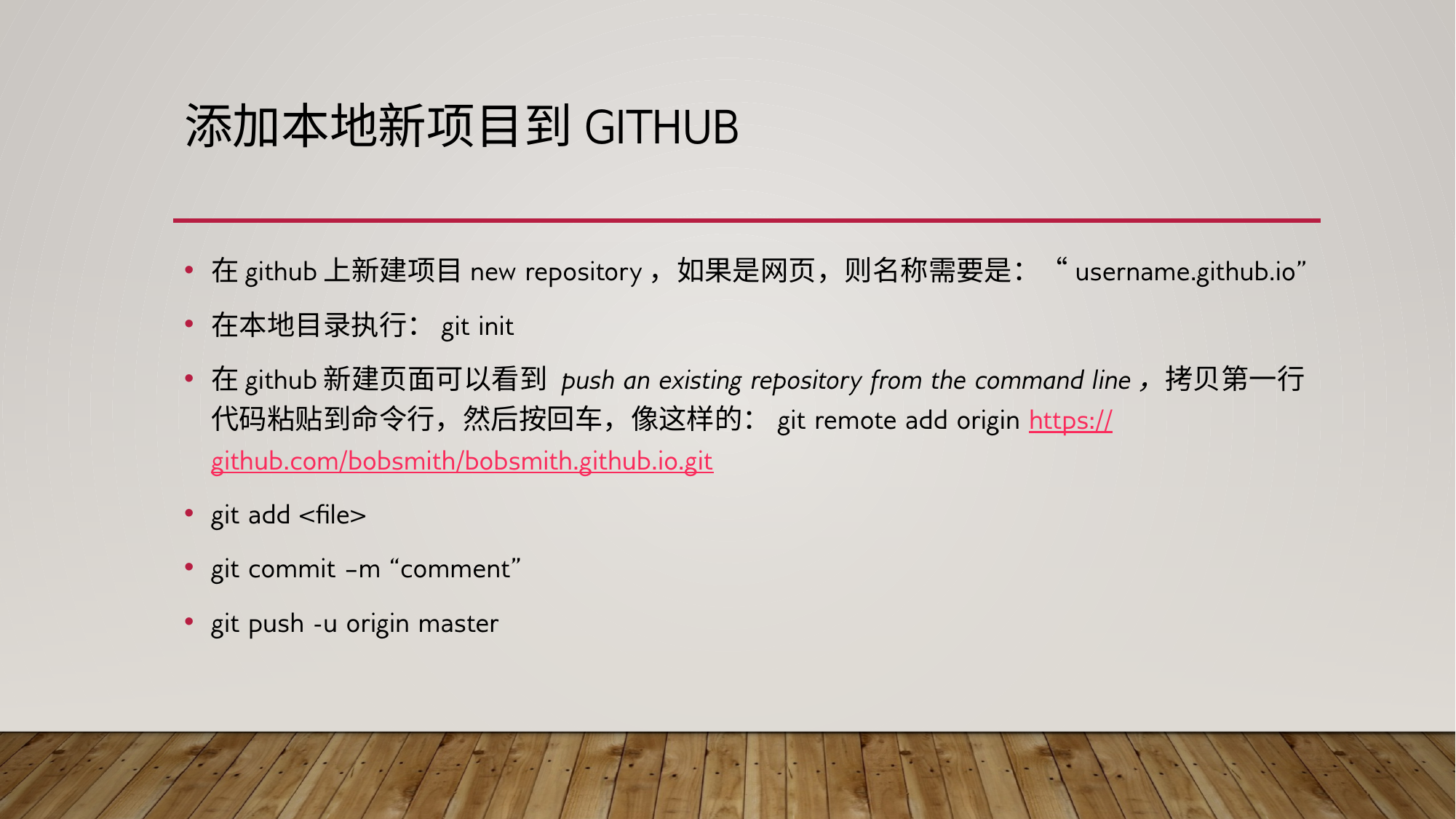

# 添加本地新项目到github
在github上新建项目new repository，如果是网页，则名称需要是：“username.github.io”
在本地目录执行：git init
在github新建页面可以看到 push an existing repository from the command line，拷贝第一行代码粘贴到命令行，然后按回车，像这样的：git remote add origin https://github.com/bobsmith/bobsmith.github.io.git
git add <file>
git commit –m “comment”
git push -u origin master